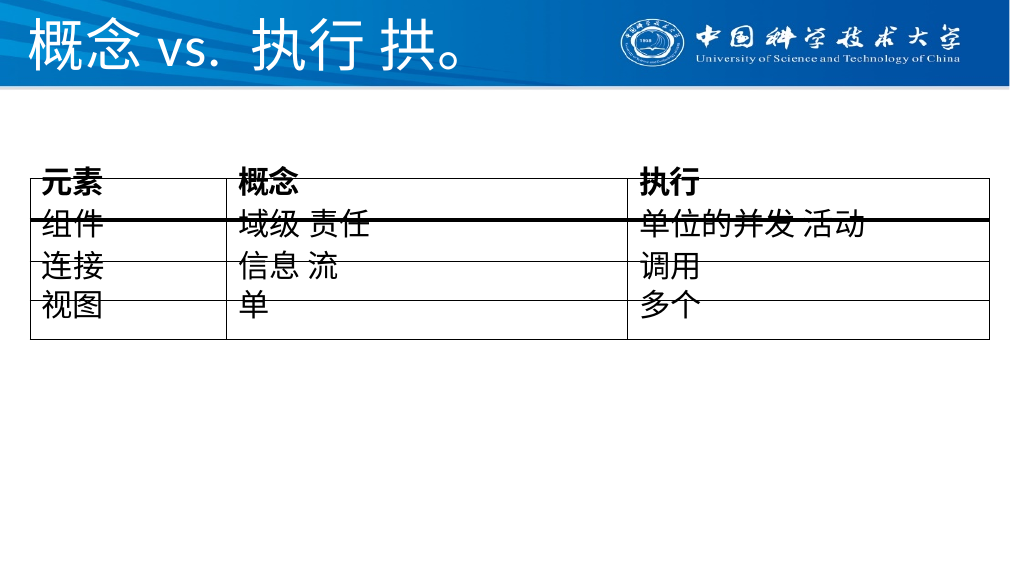

# 概念vs. 执行 拱。
| 元素 | 概念 | 执行 |
| --- | --- | --- |
| 组件 | 域级 责任 | 单位的并发 活动 |
| 连接 | 信息 流 | 调用 |
| 视图 | 单 | 多个 |